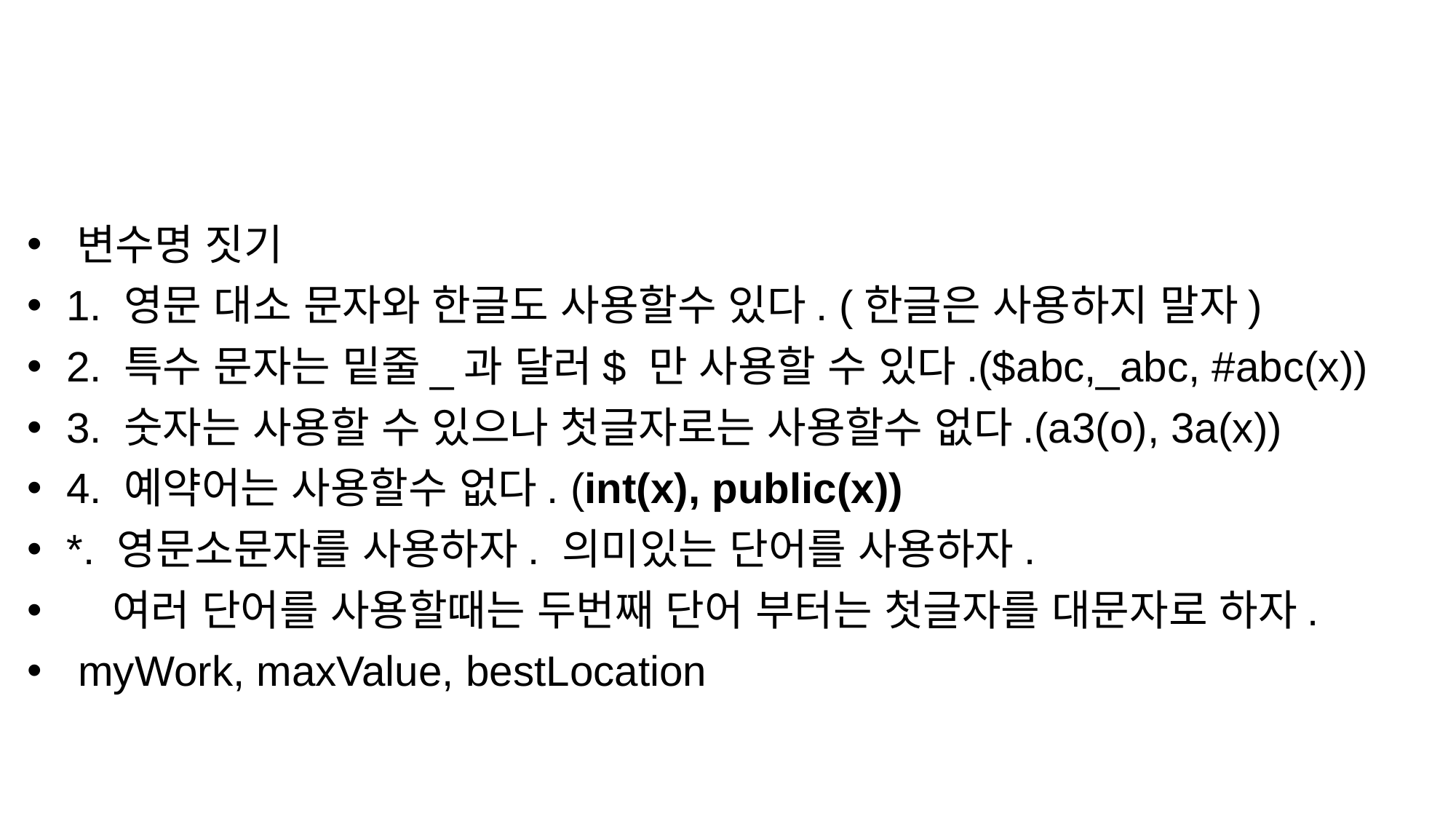

#
 변수명 짓기
 1. 영문 대소 문자와 한글도 사용할수 있다. (한글은 사용하지 말자)
 2. 특수 문자는 밑줄_과 달러$ 만 사용할 수 있다.($abc,_abc, #abc(x))
 3. 숫자는 사용할 수 있으나 첫글자로는 사용할수 없다.(a3(o), 3a(x))
 4. 예약어는 사용할수 없다. (int(x), public(x))
 *. 영문소문자를 사용하자. 의미있는 단어를 사용하자.
    여러 단어를 사용할때는 두번째 단어 부터는 첫글자를 대문자로 하자.
  myWork, maxValue, bestLocation